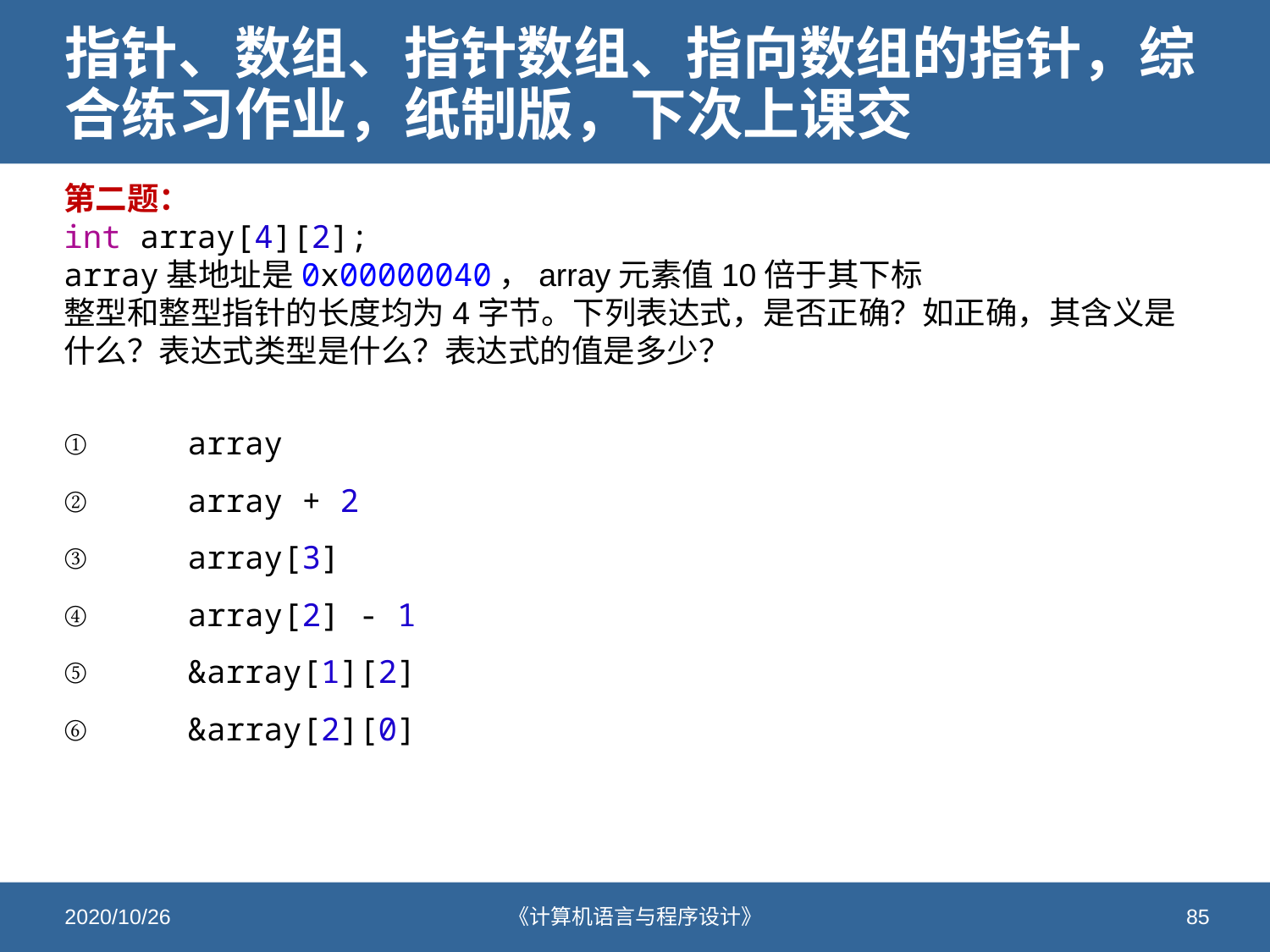

# 指针、数组、指针数组、指向数组的指针，综合练习作业，纸制版，下次上课交
第二题：
int array[4][2];
array基地址是0x00000040，array元素值10倍于其下标
整型和整型指针的长度均为4字节。下列表达式，是否正确？如正确，其含义是什么？表达式类型是什么？表达式的值是多少？
    array
    array + 2
    array[3]
    array[2] - 1
    &array[1][2]
    &array[2][0]
2020/10/26
《计算机语言与程序设计》
85